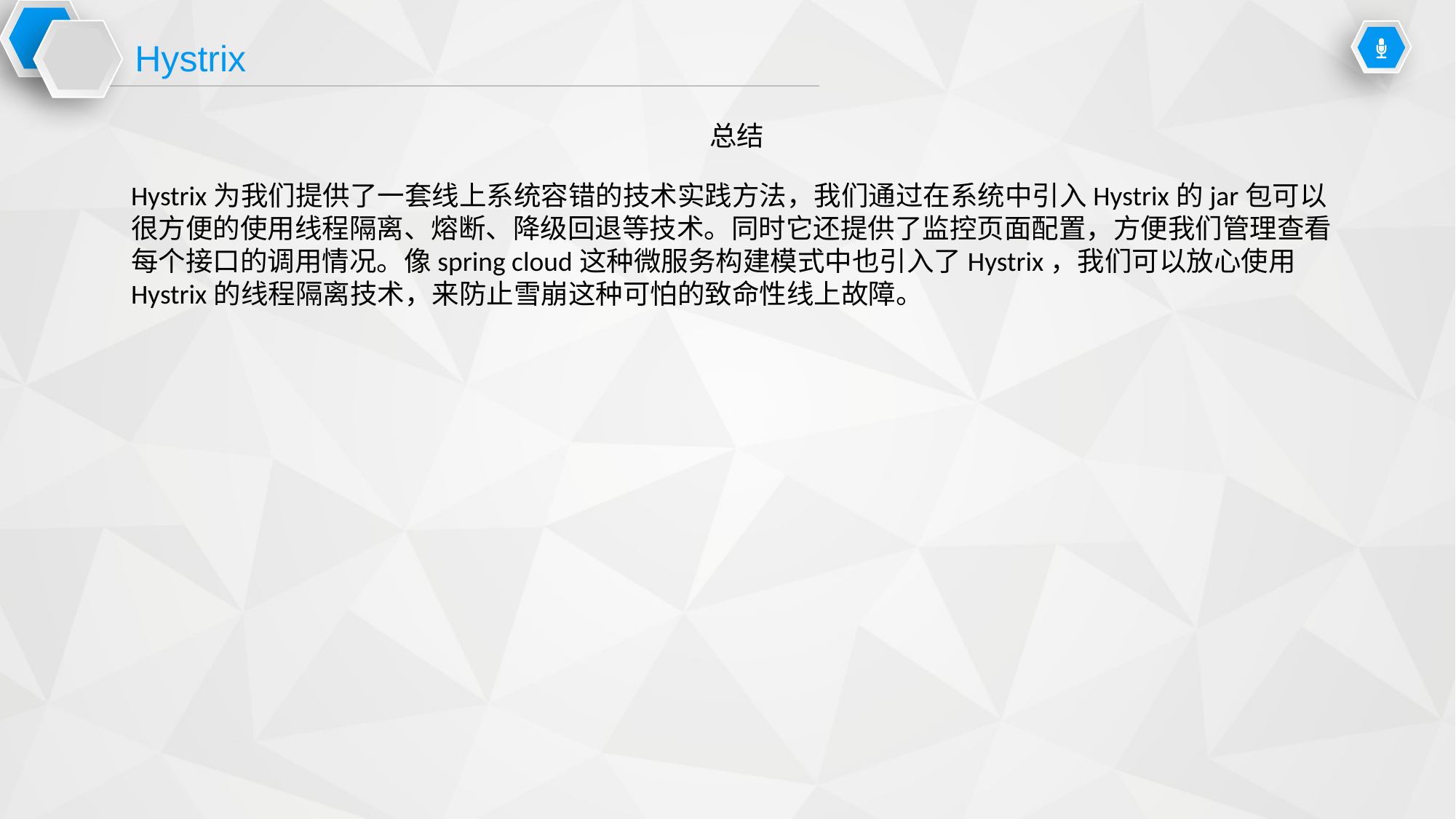

Hystrix
总结
Hystrix为我们提供了一套线上系统容错的技术实践方法，我们通过在系统中引入Hystrix的jar包可以很方便的使用线程隔离、熔断、降级回退等技术。同时它还提供了监控页面配置，方便我们管理查看每个接口的调用情况。像spring cloud这种微服务构建模式中也引入了Hystrix，我们可以放心使用Hystrix的线程隔离技术，来防止雪崩这种可怕的致命性线上故障。